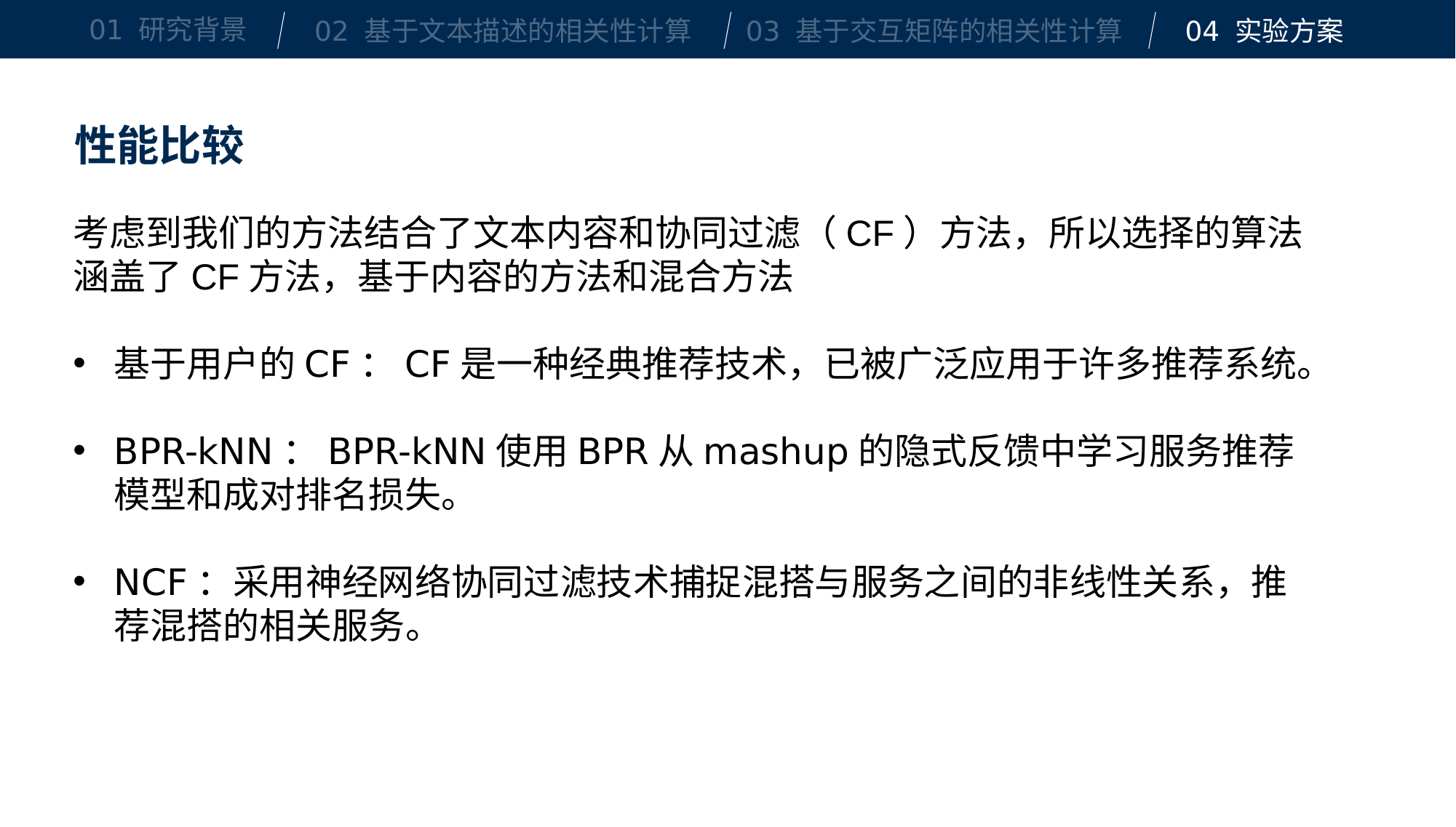

01 研究背景
02 基于文本描述的相关性计算
03 基于交互矩阵的相关性计算
04 实验方案
性能比较
考虑到我们的方法结合了文本内容和协同过滤（CF）方法，所以选择的算法涵盖了CF方法，基于内容的方法和混合方法

基于用户的CF：CF是一种经典推荐技术，已被广泛应用于许多推荐系统。

BPR-kNN：BPR-kNN使用BPR从mashup的隐式反馈中学习服务推荐模型和成对排名损失。

NCF：采用神经网络协同过滤技术捕捉混搭与服务之间的非线性关系，推荐混搭的相关服务。